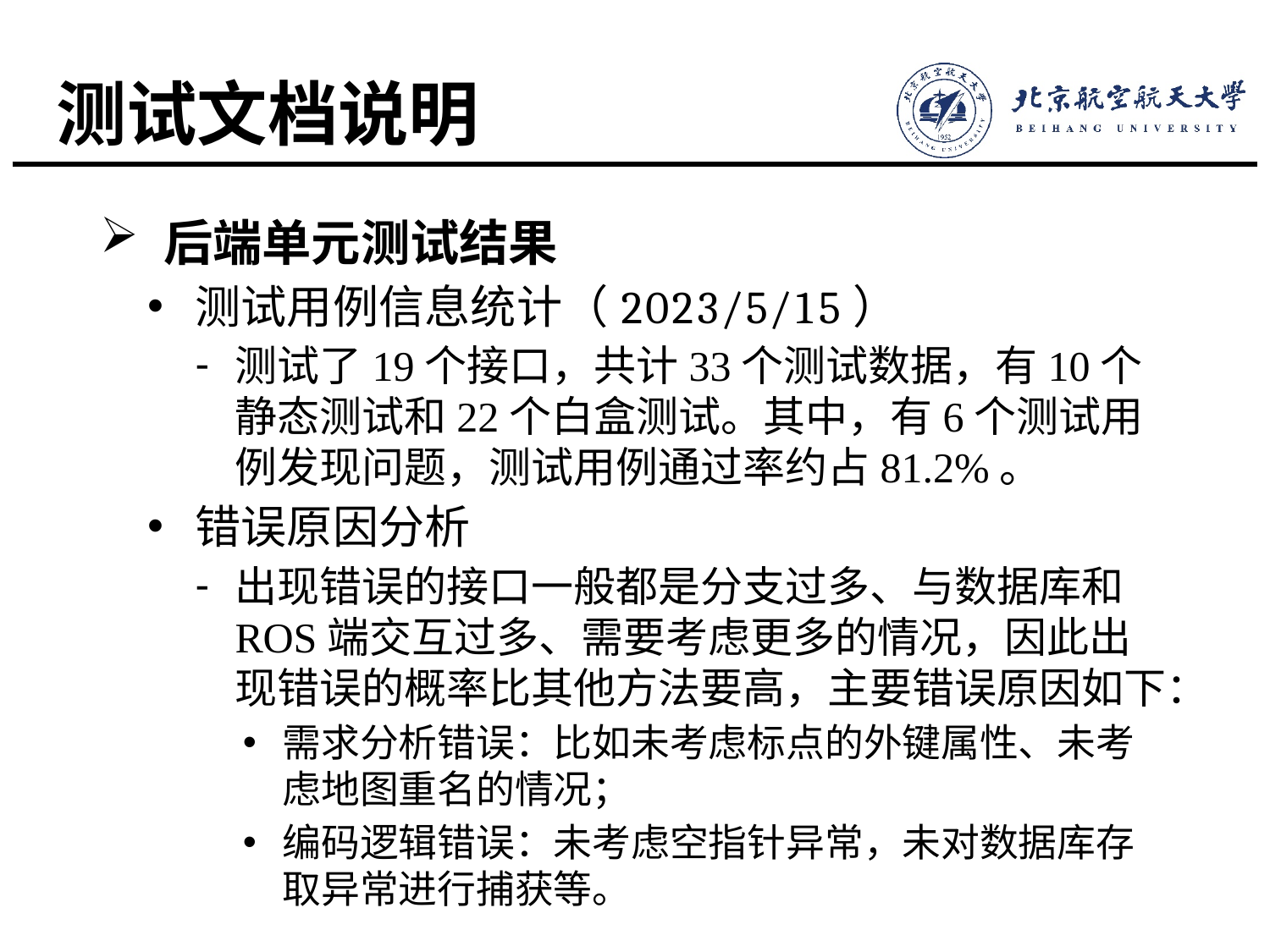

# 测试文档说明
后端单元测试结果
测试用例信息统计（2023/5/15）
测试了19个接口，共计33个测试数据，有10个静态测试和22个白盒测试。其中，有6个测试用例发现问题，测试用例通过率约占81.2%。
错误原因分析
出现错误的接口一般都是分支过多、与数据库和ROS端交互过多、需要考虑更多的情况，因此出现错误的概率比其他方法要高，主要错误原因如下：
需求分析错误：比如未考虑标点的外键属性、未考虑地图重名的情况；
编码逻辑错误：未考虑空指针异常，未对数据库存取异常进行捕获等。

13